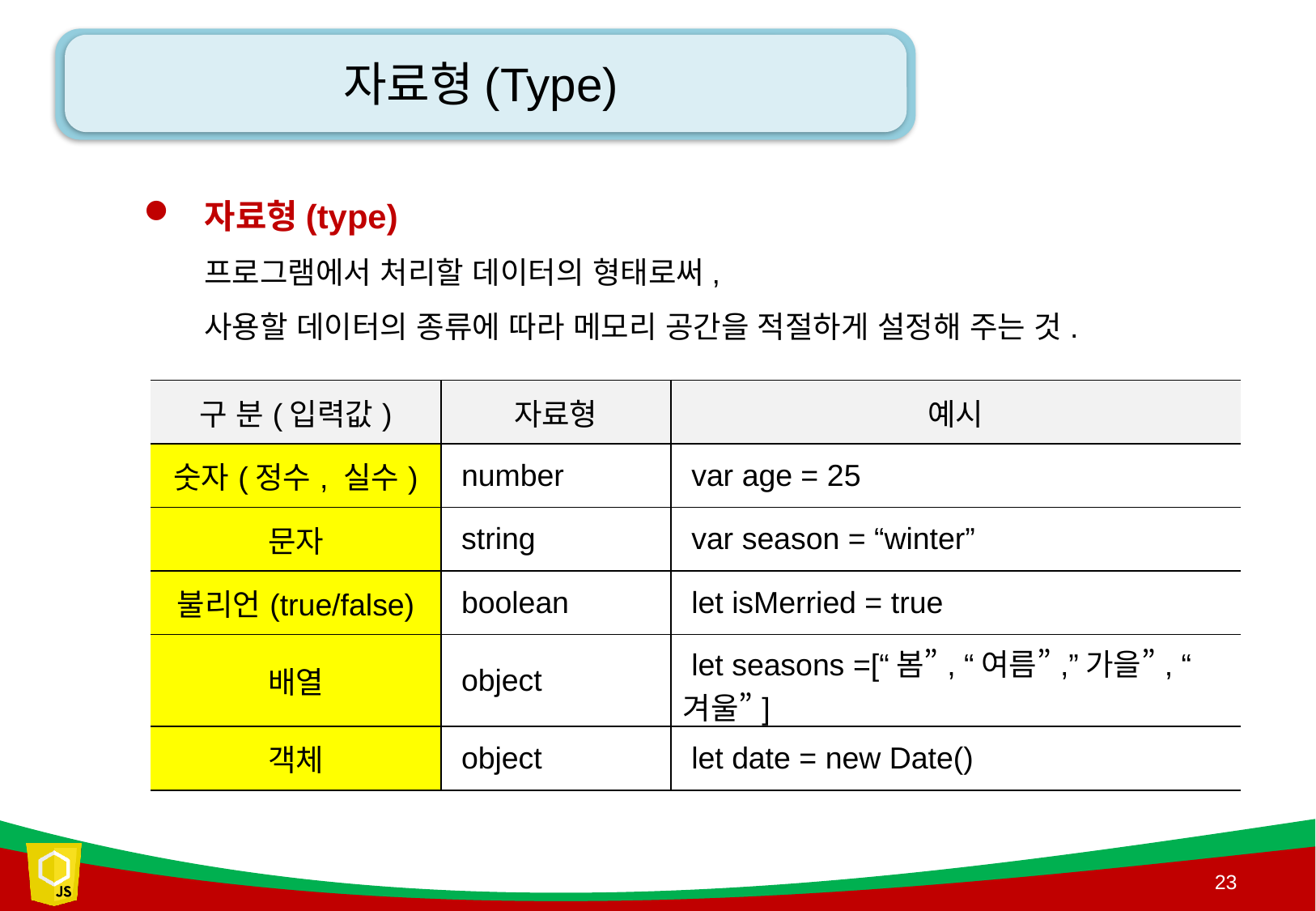

# 자료형(Type)
자료형(type)
프로그램에서 처리할 데이터의 형태로써,
사용할 데이터의 종류에 따라 메모리 공간을 적절하게 설정해 주는 것.
| 구 분(입력값) | 자료형 | 예시 |
| --- | --- | --- |
| 숫자(정수, 실수) | number | var age = 25 |
| 문자 | string | var season = “winter” |
| 불리언(true/false) | boolean | let isMerried = true |
| 배열 | object | let seasons =[“봄”, “여름”,”가을”, “겨울”] |
| 객체 | object | let date = new Date() |
23